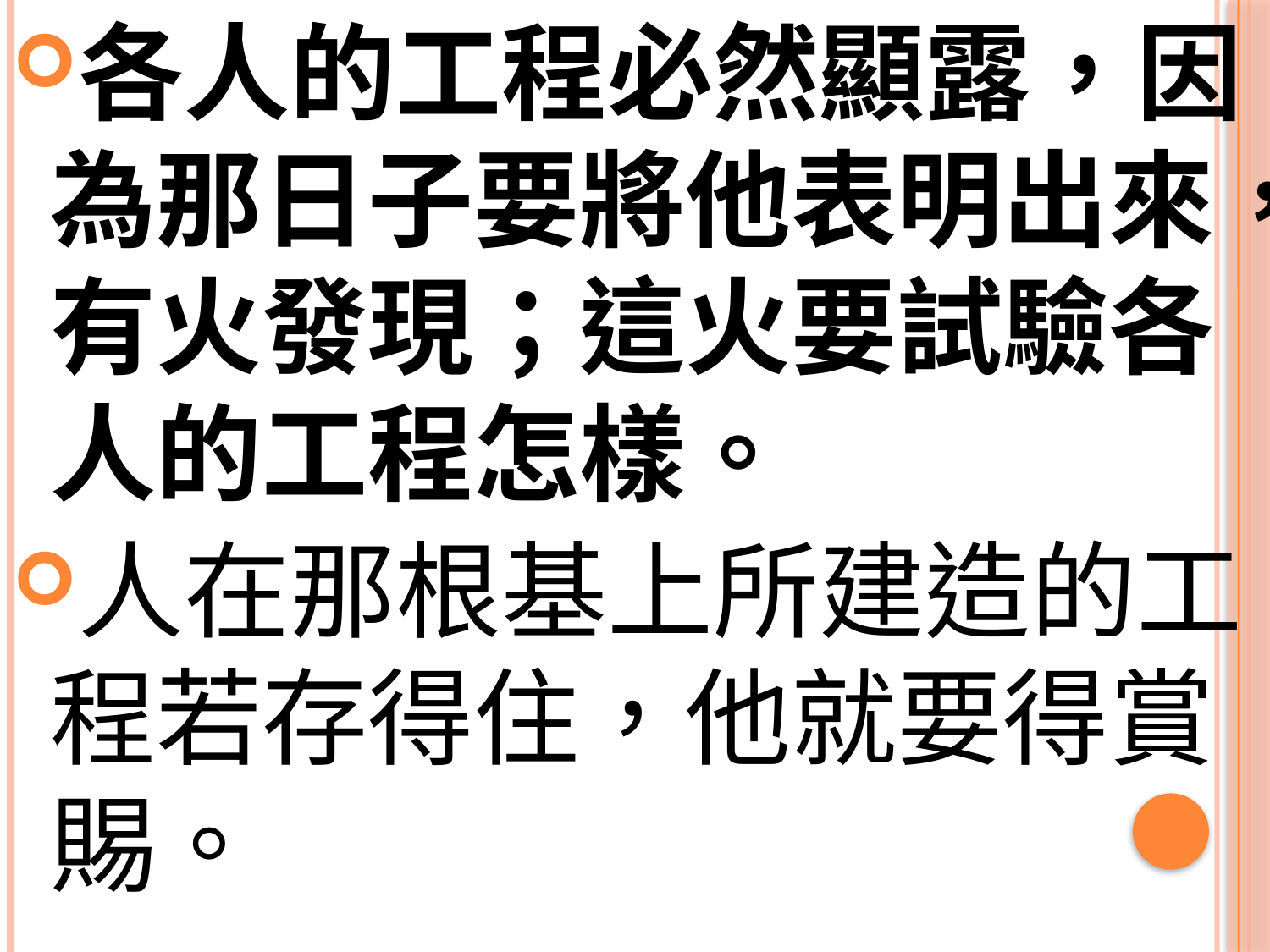

各人的工程必然顯露，因為那日子要將他表明出來，有火發現；這火要試驗各人的工程怎樣。
人在那根基上所建造的工程若存得住，他就要得賞賜。